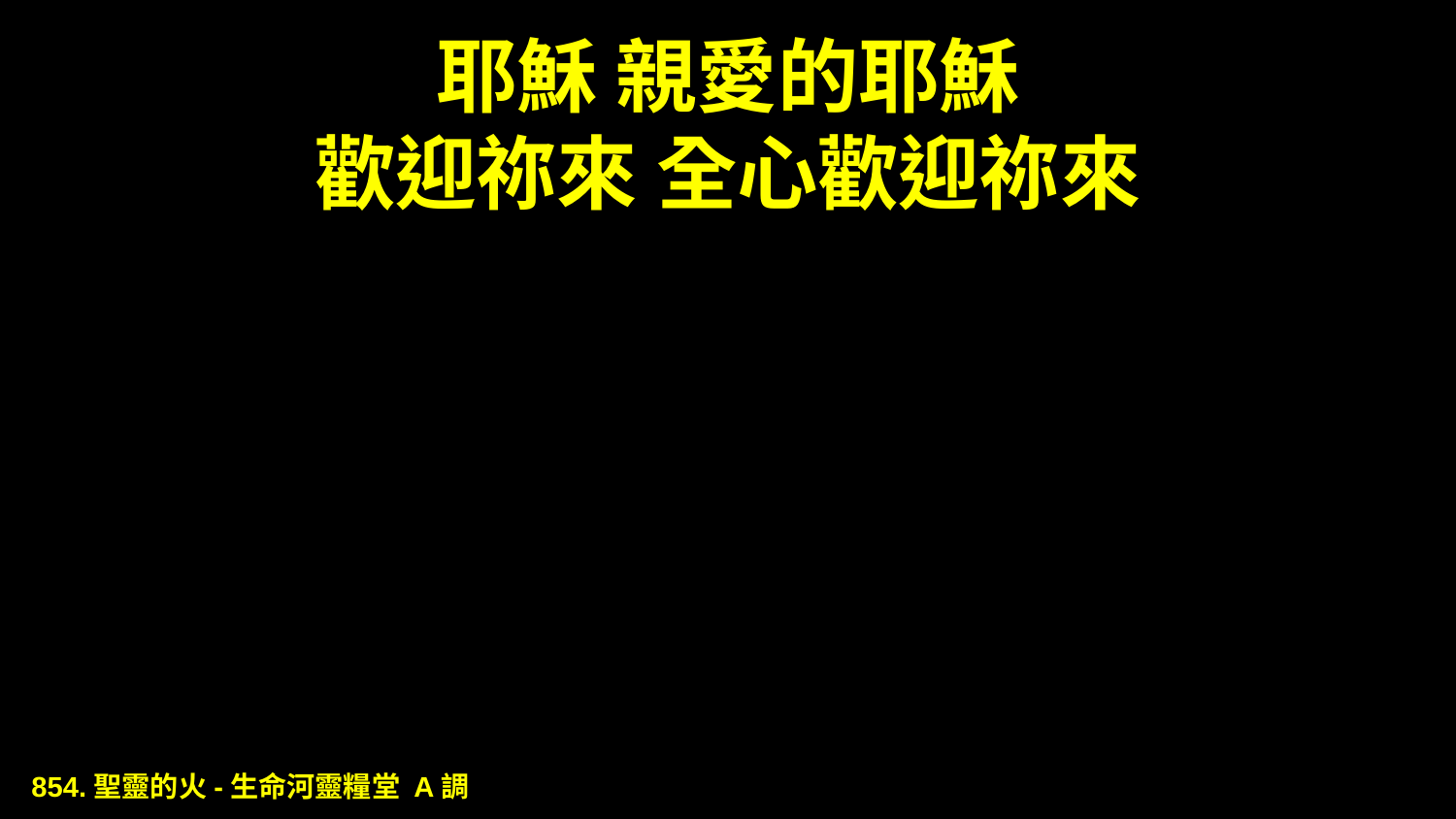

# 耶穌 親愛的耶穌 歡迎祢來 全心歡迎祢來
854.聖靈的火-生命河靈糧堂 A調